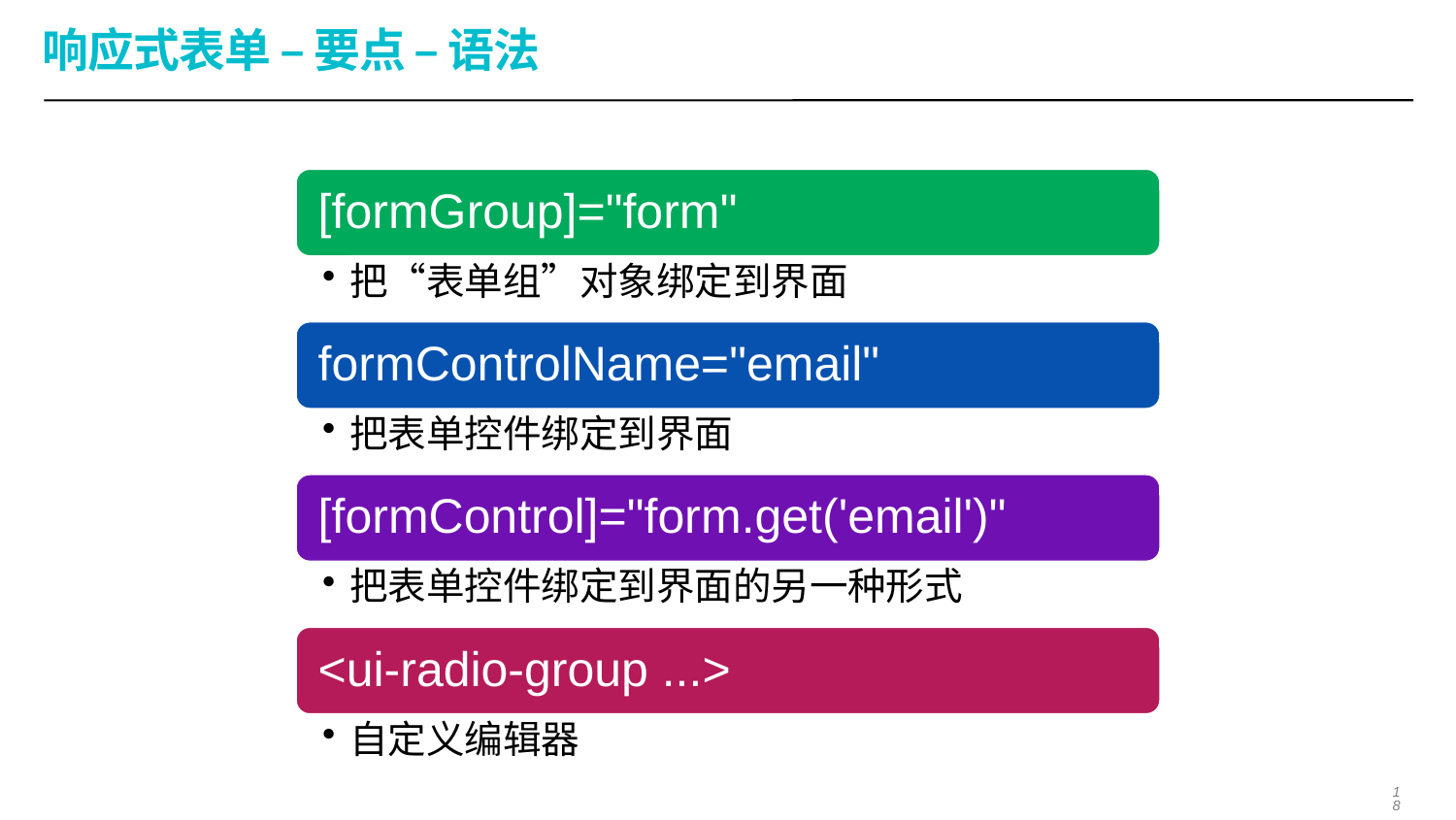

# 响应式表单 – 要点 – 语法
[formGroup]="form"
把“表单组”对象绑定到界面
formControlName="email"
把表单控件绑定到界面
[formControl]="form.get('email')"
把表单控件绑定到界面的另一种形式
<ui-radio-group ...>
自定义编辑器
18